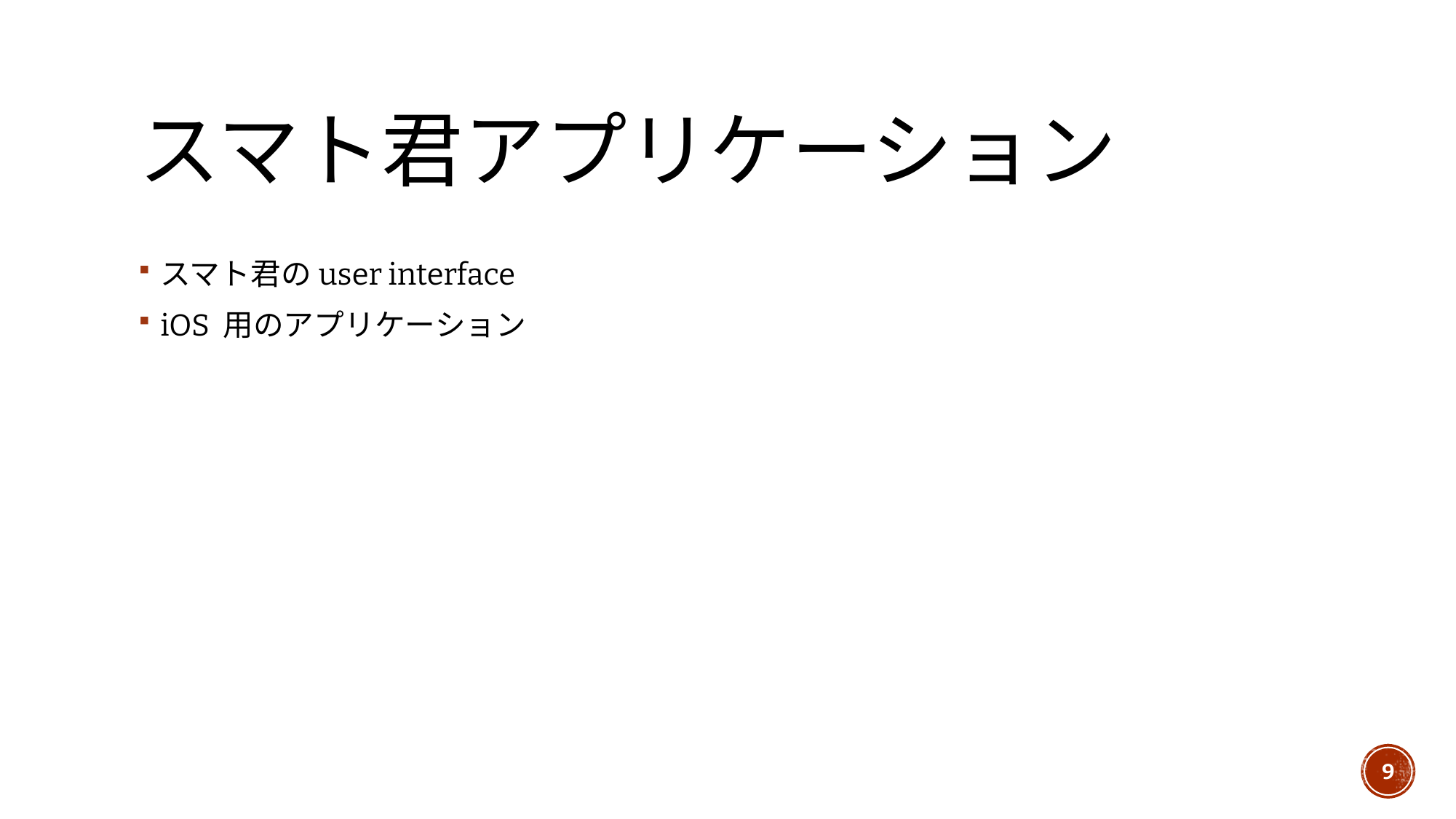

# スマト君アプリケーション
スマト君のuser interface
iOS 用のアプリケーション

9